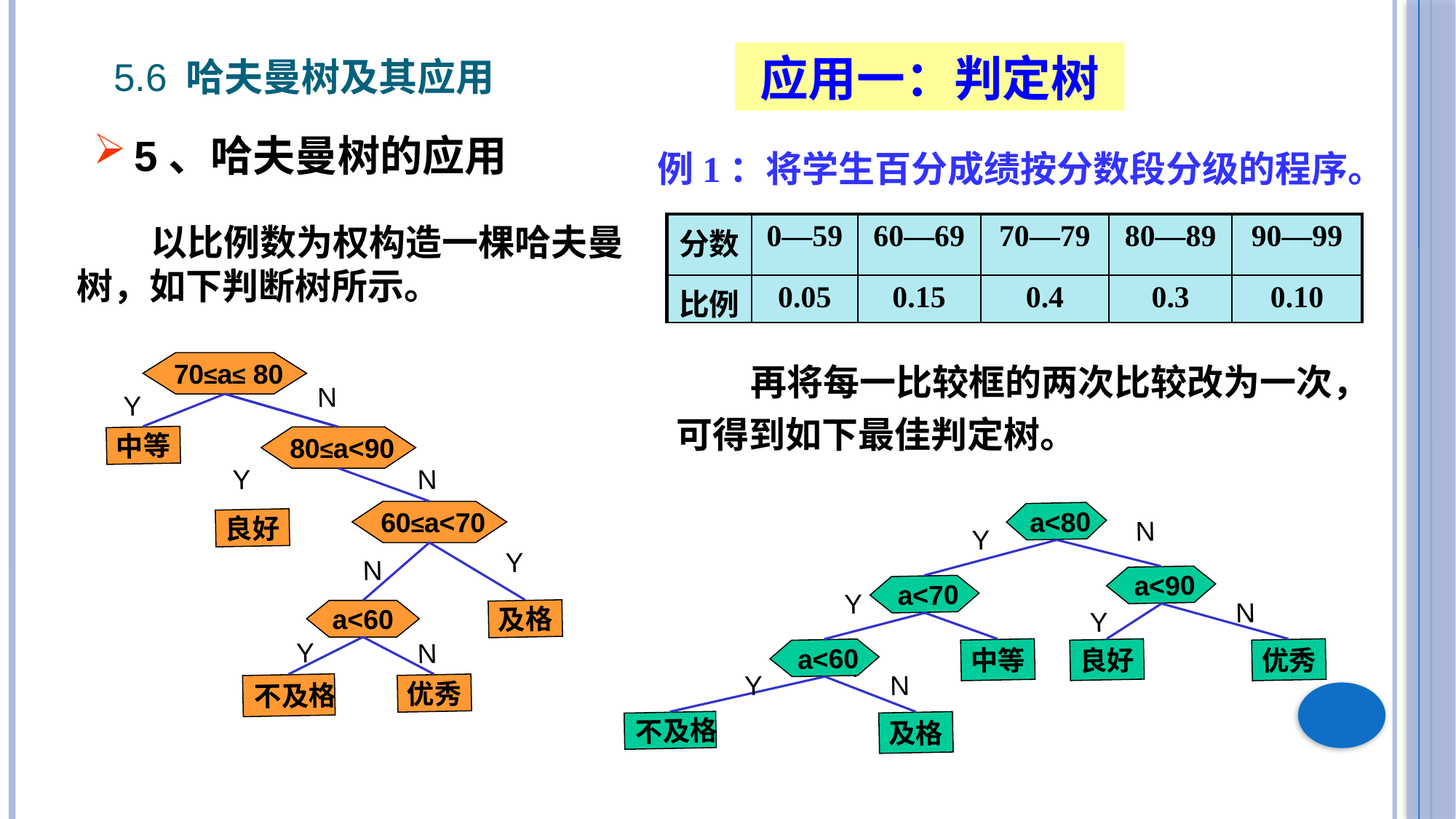

5.6 哈夫曼树及其应用
应用一：判定树
5、哈夫曼树的应用

        例1：将学生百分成绩按分数段分级的程序。
        以比例数为权构造一棵哈夫曼树，如下判断树所示。
| 分数 | 0—59 | 60—69 | 70—79 | 80—89 | 90—99 |
| --- | --- | --- | --- | --- | --- |
| 比例 | 0.05 | 0.15 | 0.4 | 0.3 | 0.10 |
        再将每一比较框的两次比较改为一次，可得到如下最佳判定树。
  70≤a≤ 80
N
Y
中等
  80≤a<90
Y
N
  60≤a<70
良好
Y
N
 a<60
及格
Y
N
 不及格
优秀
  a<80
N
Y
  a<90
  a<70
Y
N
Y
中等
良好
优秀
  a<60
Y
Y
N
 不及格
及格